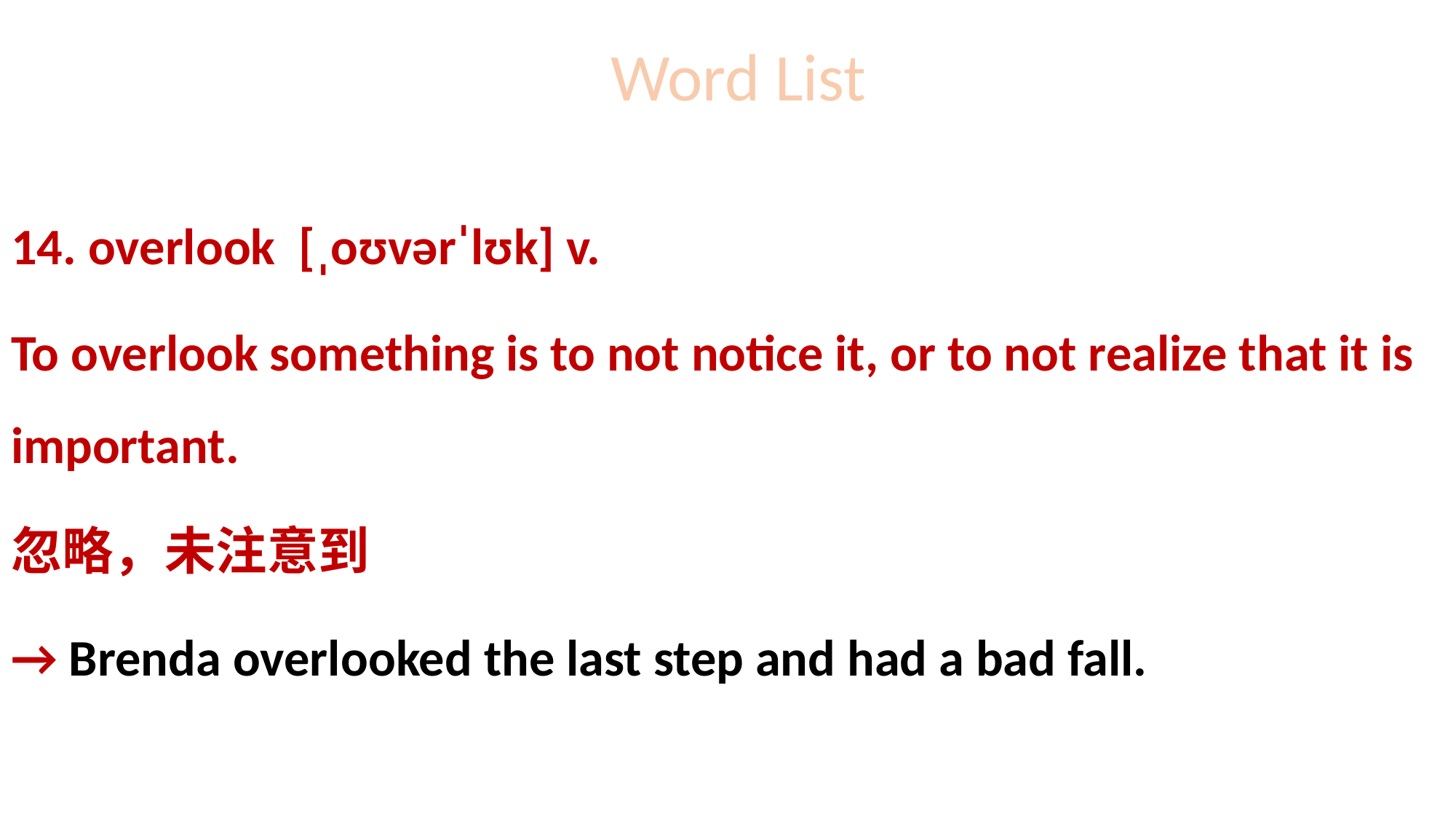

# Word List
14. overlook  [ˌoʊvərˈlʊk] v.
To overlook something is to not notice it, or to not realize that it is important.
忽略，未注意到
→ Brenda overlooked the last step and had a bad fall.